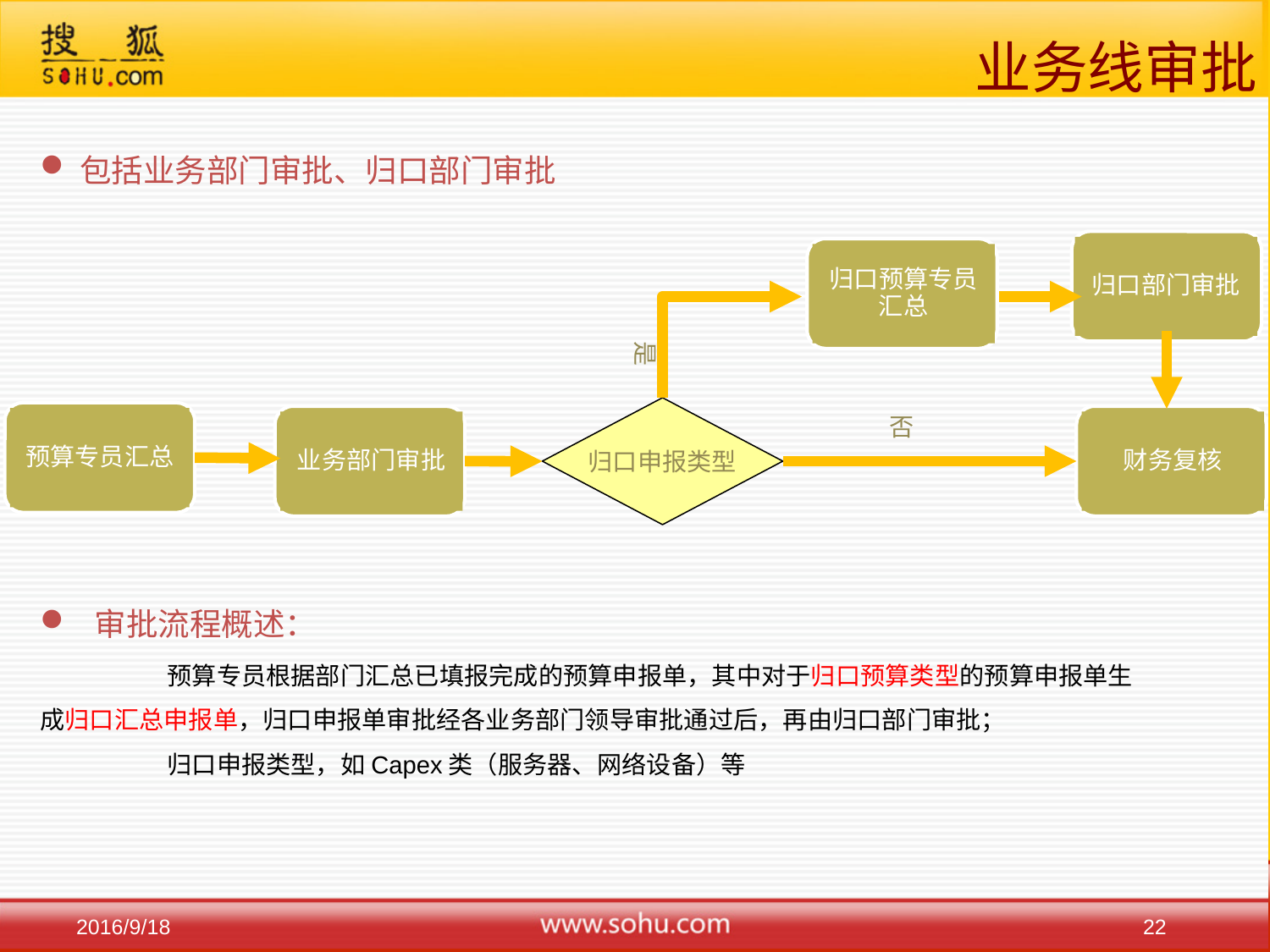

# 业务线审批
包括业务部门审批、归口部门审批

 审批流程概述：
	预算专员根据部门汇总已填报完成的预算申报单，其中对于归口预算类型的预算申报单生	成归口汇总申报单，归口申报单审批经各业务部门领导审批通过后，再由归口部门审批；
	归口申报类型，如Capex类（服务器、网络设备）等

归口部门审批

归口预算专员汇总
是
归口申报类型

预算专员汇总
否

财务复核

业务部门审批
22